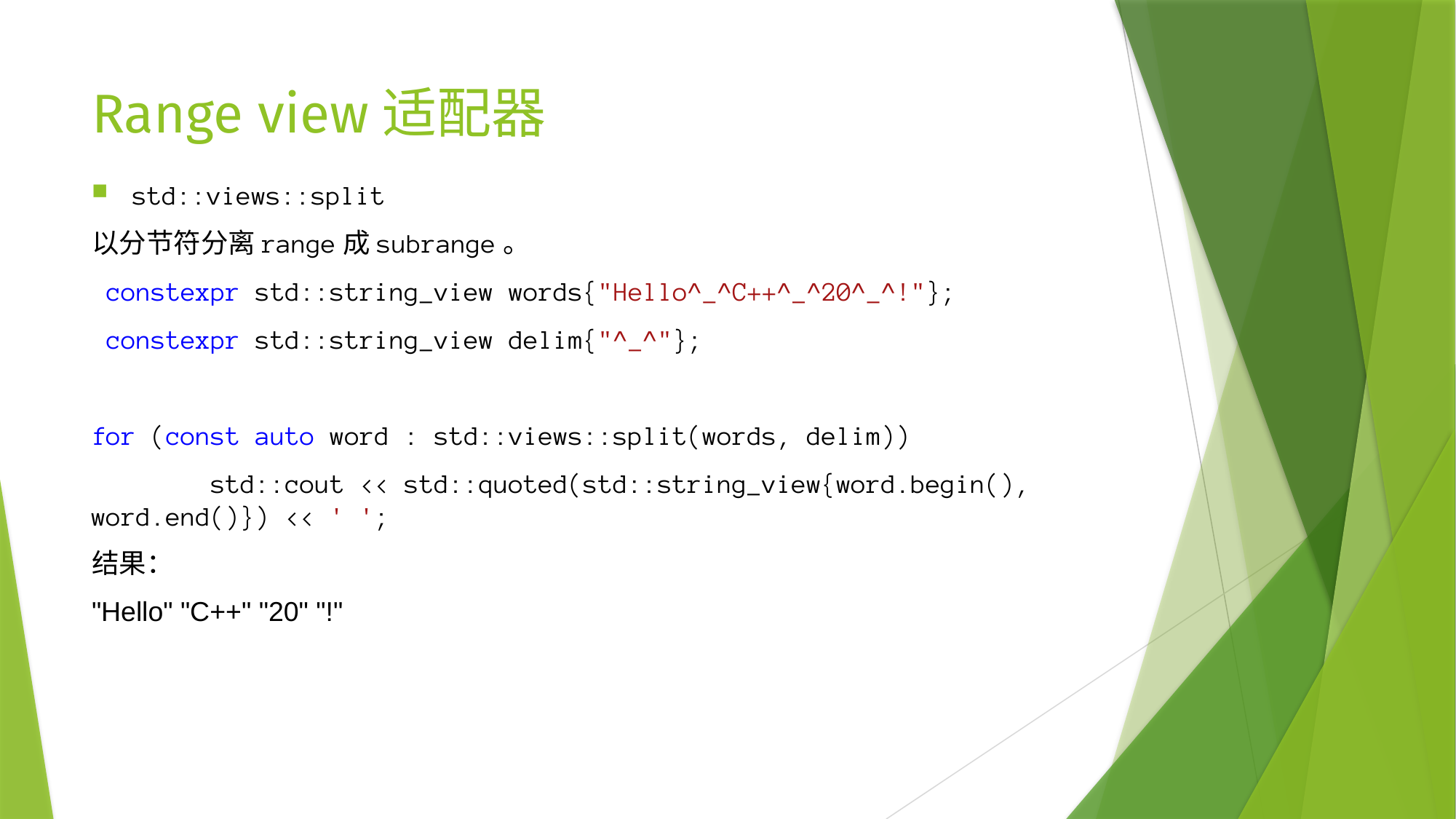

# Range view适配器
std::views::split
以分节符分离range成subrange。
 constexpr std::string_view words{"Hello^_^C++^_^20^_^!"};
 constexpr std::string_view delim{"^_^"};

for (const auto word : std::views::split(words, delim))
        std::cout << std::quoted(std::string_view{word.begin(), word.end()}) << ' ';
结果：
"Hello" "C++" "20" "!"